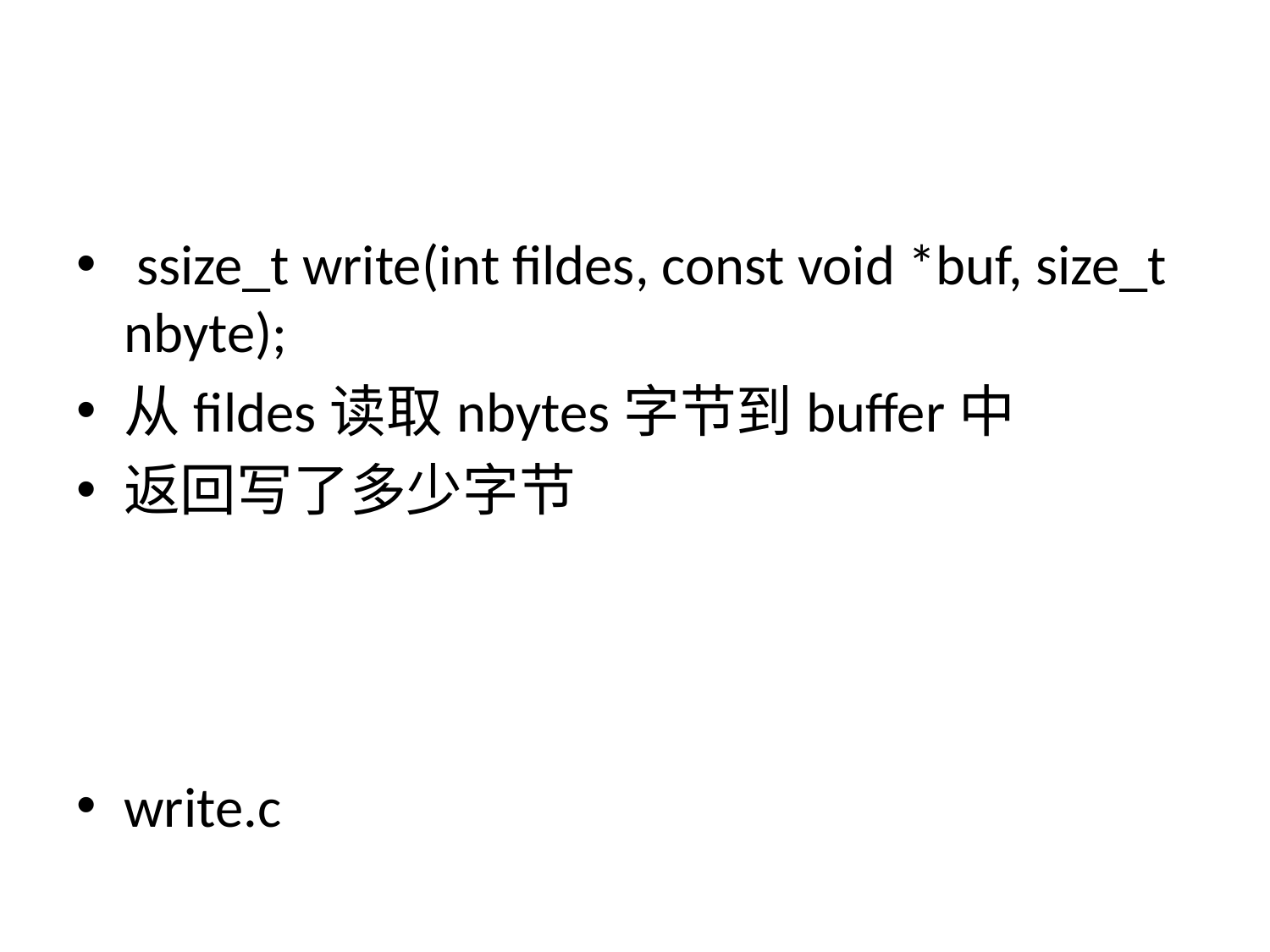

#
 ssize_t write(int fildes, const void *buf, size_t nbyte);
从fildes读取nbytes字节到buffer中
返回写了多少字节

write.c